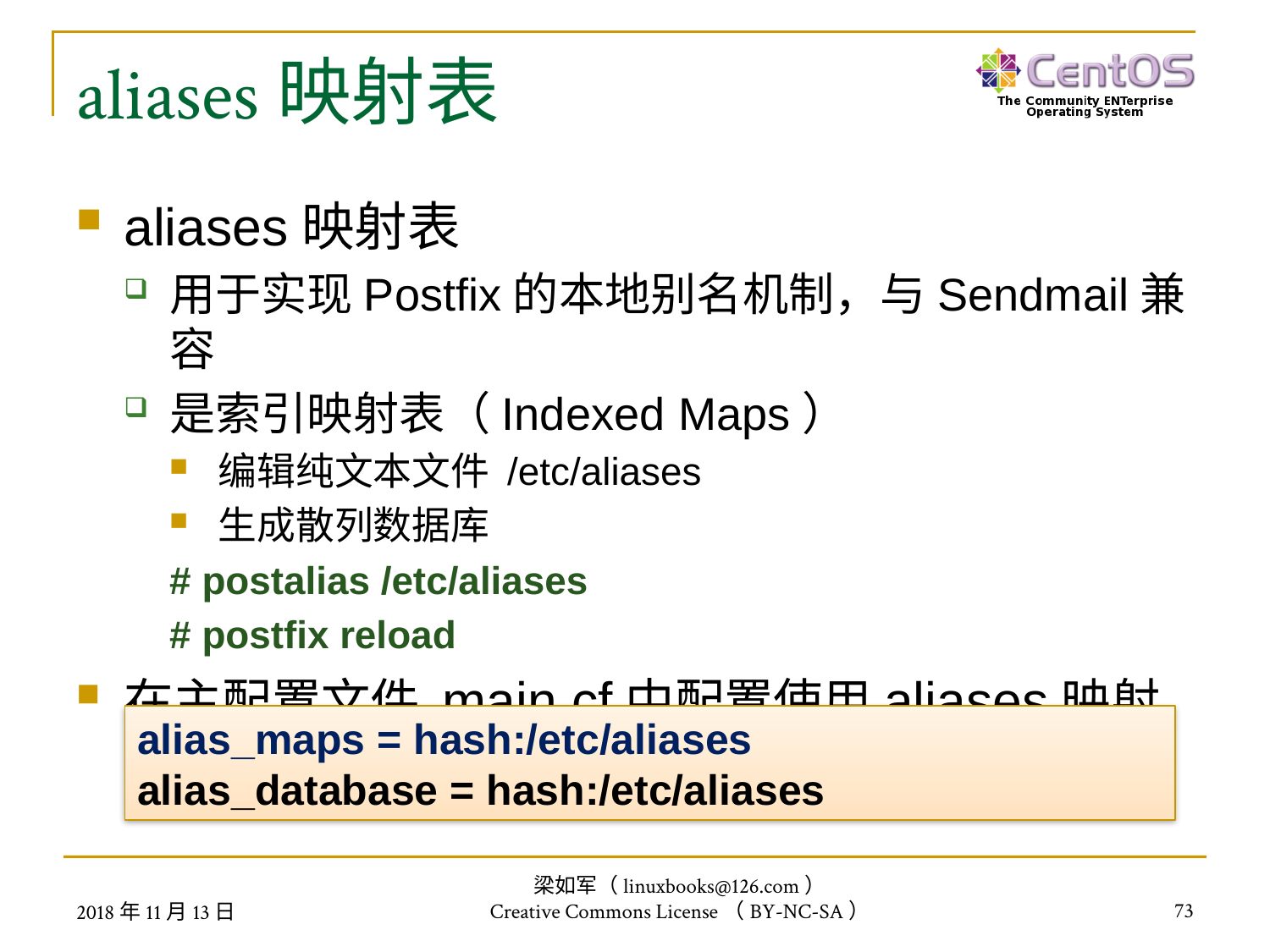

# aliases映射表
aliases映射表
用于实现Postfix的本地别名机制，与Sendmail兼容
是索引映射表（Indexed Maps）
编辑纯文本文件 /etc/aliases
生成散列数据库
# postalias /etc/aliases
# postfix reload
在主配置文件 main.cf中配置使用aliases映射表

alias_maps = hash:/etc/aliases
alias_database = hash:/etc/aliases
梁如军（linuxbooks@126.com）
Creative Commons License（BY-NC-SA）
2018年11月13日
73